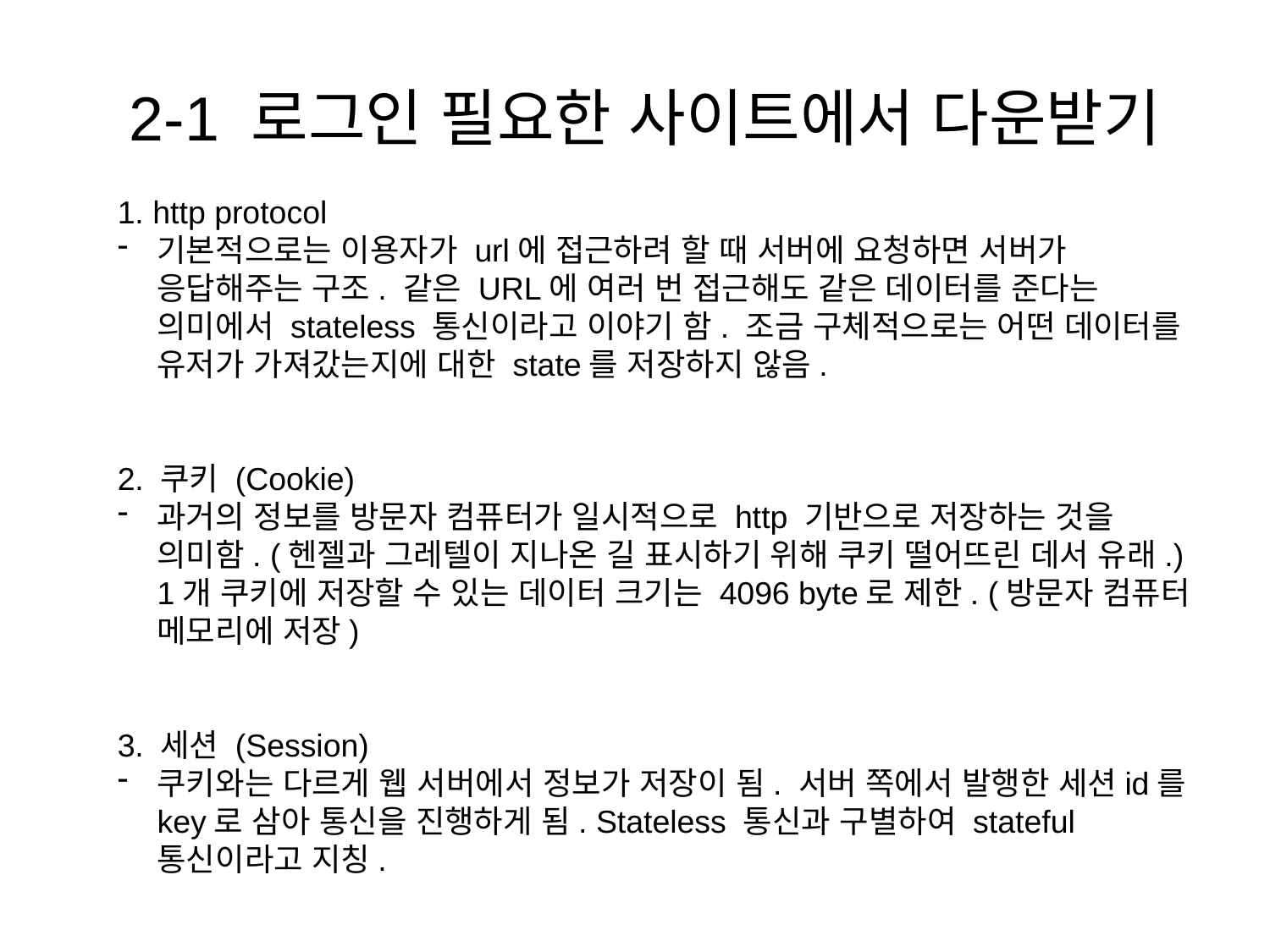

# 2-1 로그인 필요한 사이트에서 다운받기
1. http protocol
기본적으로는 이용자가 url에 접근하려 할 때 서버에 요청하면 서버가 응답해주는 구조. 같은 URL에 여러 번 접근해도 같은 데이터를 준다는 의미에서 stateless 통신이라고 이야기 함. 조금 구체적으로는 어떤 데이터를 유저가 가져갔는지에 대한 state를 저장하지 않음.

2. 쿠키 (Cookie)
과거의 정보를 방문자 컴퓨터가 일시적으로 http 기반으로 저장하는 것을 의미함. (헨젤과 그레텔이 지나온 길 표시하기 위해 쿠키 떨어뜨린 데서 유래.) 1개 쿠키에 저장할 수 있는 데이터 크기는 4096 byte로 제한. (방문자 컴퓨터 메모리에 저장)

3. 세션 (Session)
쿠키와는 다르게 웹 서버에서 정보가 저장이 됨. 서버 쪽에서 발행한 세션id를 key로 삼아 통신을 진행하게 됨. Stateless 통신과 구별하여 stateful 통신이라고 지칭.